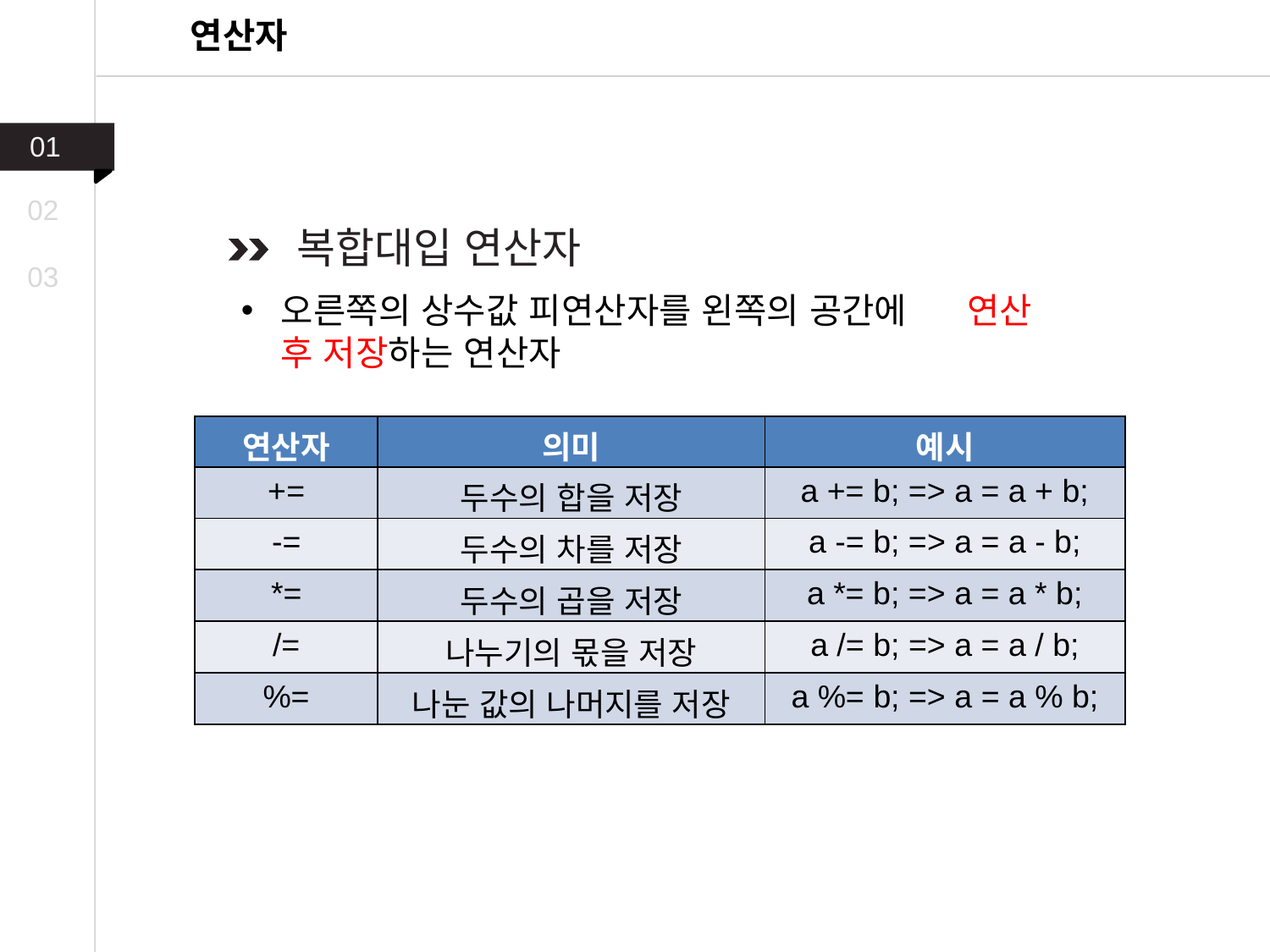

연산자
01

02
     복합대입 연산자

03
오른쪽의 상수값 피연산자를 왼쪽의 공간에      연산 후 저장하는 연산자
| 연산자 | 의미 | 예시 |
| --- | --- | --- |
| += | 두수의 합을 저장 | a += b; => a = a + b; |
| -= | 두수의 차를 저장 | a -= b; => a = a - b; |
| \*= | 두수의 곱을 저장 | a \*= b; => a = a \* b; |
| /= | 나누기의 몫을 저장 | a /= b; => a = a / b; |
| %= | 나눈 값의 나머지를 저장 | a %= b; => a = a % b; |